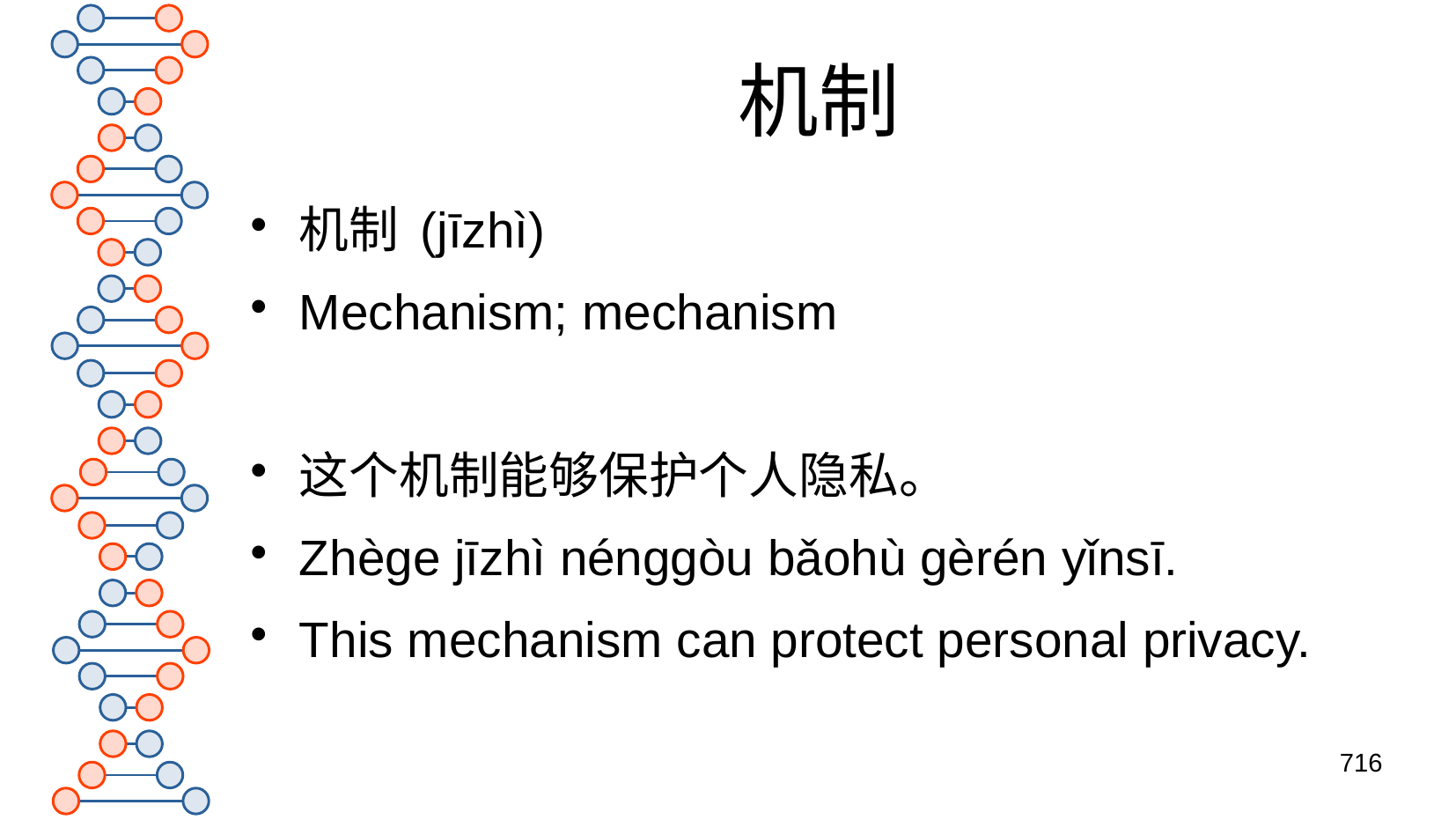

# 机制
机制 (jīzhì)
Mechanism; mechanism

这个机制能够保护个人隐私。
Zhège jīzhì nénggòu bǎohù gèrén yǐnsī.
This mechanism can protect personal privacy.

716